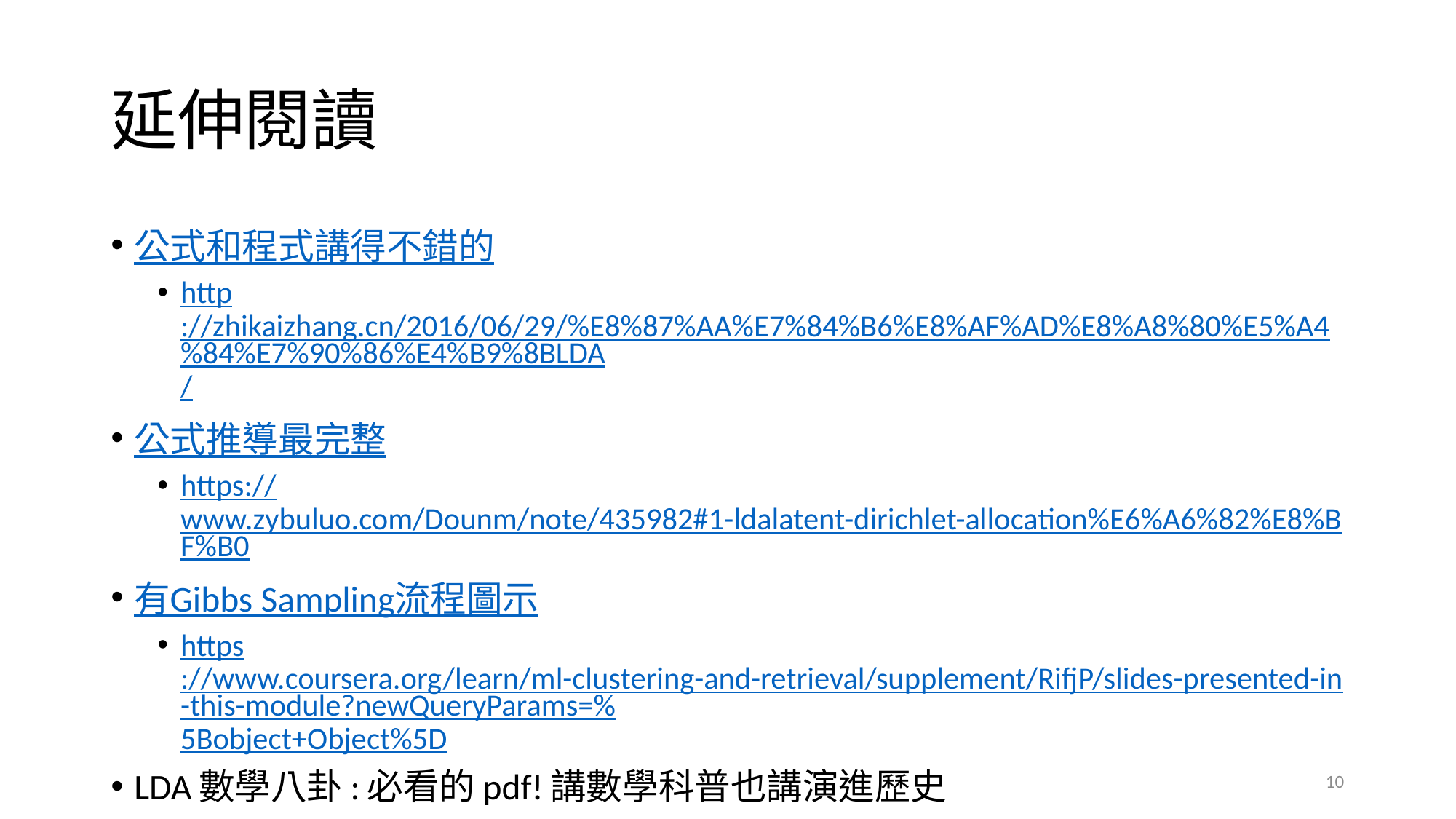

# 延伸閱讀
公式和程式講得不錯的
http://zhikaizhang.cn/2016/06/29/%E8%87%AA%E7%84%B6%E8%AF%AD%E8%A8%80%E5%A4%84%E7%90%86%E4%B9%8BLDA/
公式推導最完整
https://www.zybuluo.com/Dounm/note/435982#1-ldalatent-dirichlet-allocation%E6%A6%82%E8%BF%B0
有Gibbs Sampling流程圖示
https://www.coursera.org/learn/ml-clustering-and-retrieval/supplement/RifjP/slides-presented-in-this-module?newQueryParams=%5Bobject+Object%5D
LDA數學八卦:必看的pdf!講數學科普也講演進歷史
10